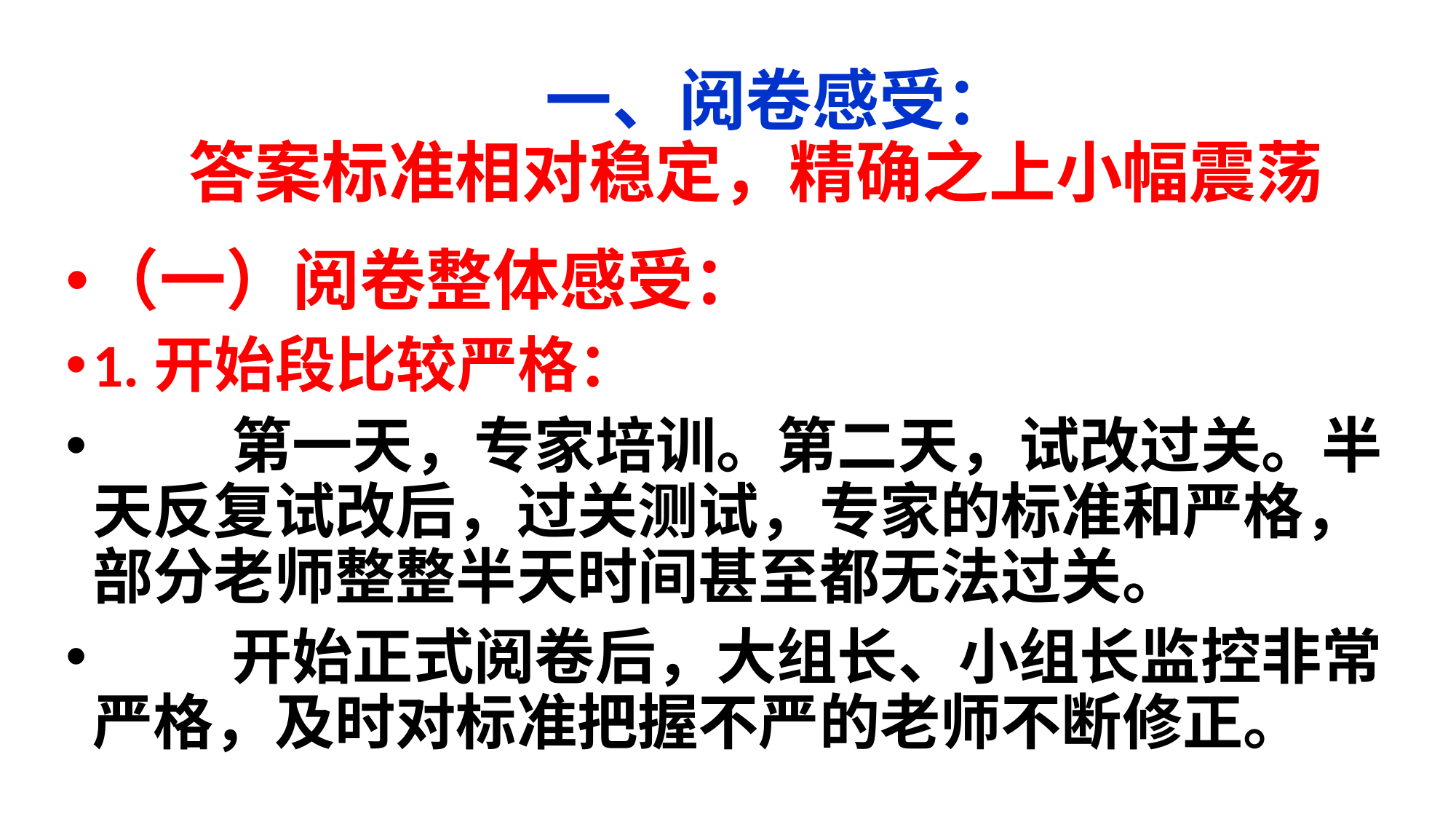

# 一、阅卷感受： 答案标准相对稳定，精确之上小幅震荡

（一）阅卷整体感受：
1.开始段比较严格：
         第一天，专家培训。第二天，试改过关。半天反复试改后，过关测试，专家的标准和严格，部分老师整整半天时间甚至都无法过关。
         开始正式阅卷后，大组长、小组长监控非常严格，及时对标准把握不严的老师不断修正。